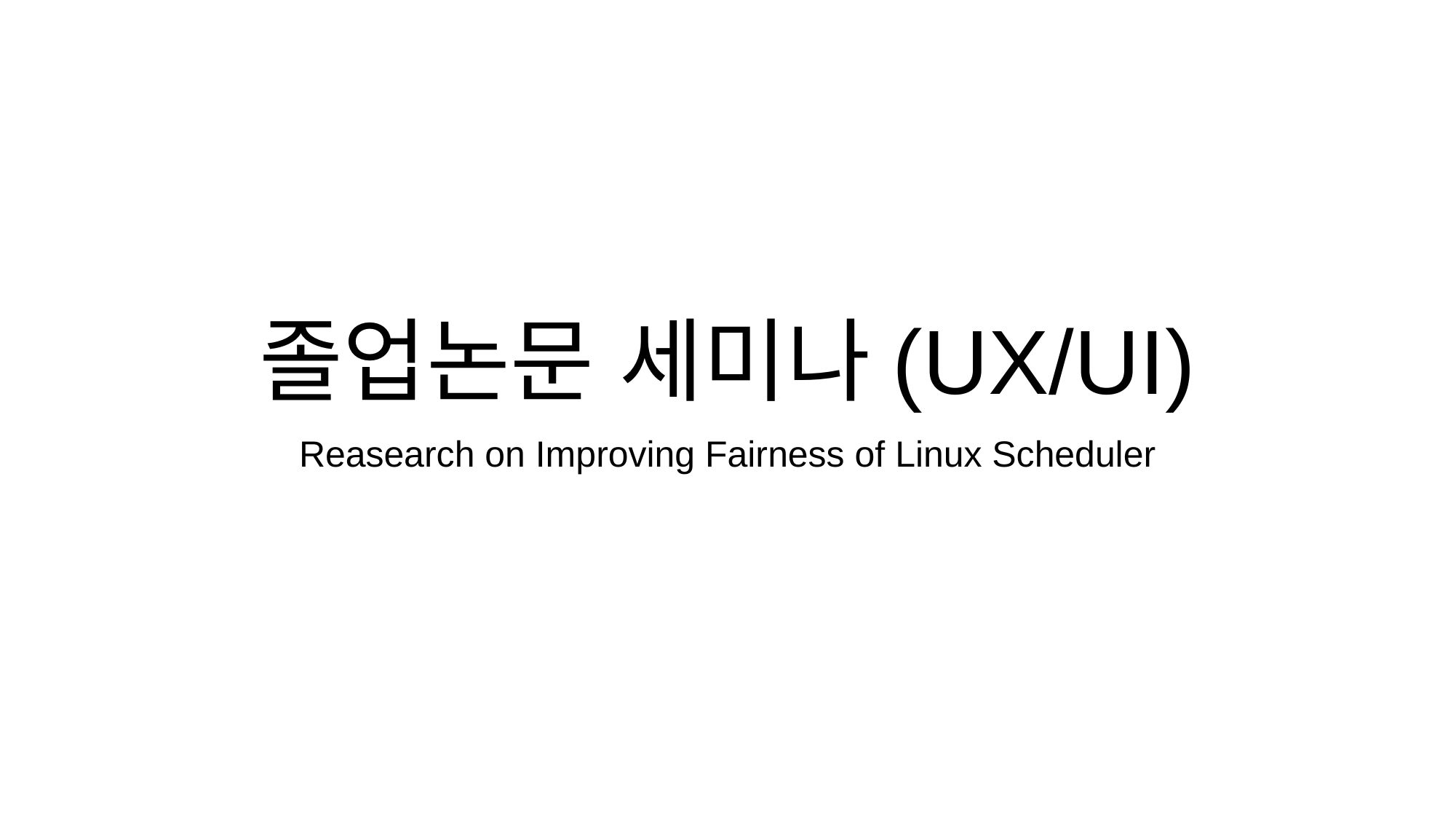

# 졸업논문 세미나(UX/UI)
Reasearch on Improving Fairness of Linux Scheduler